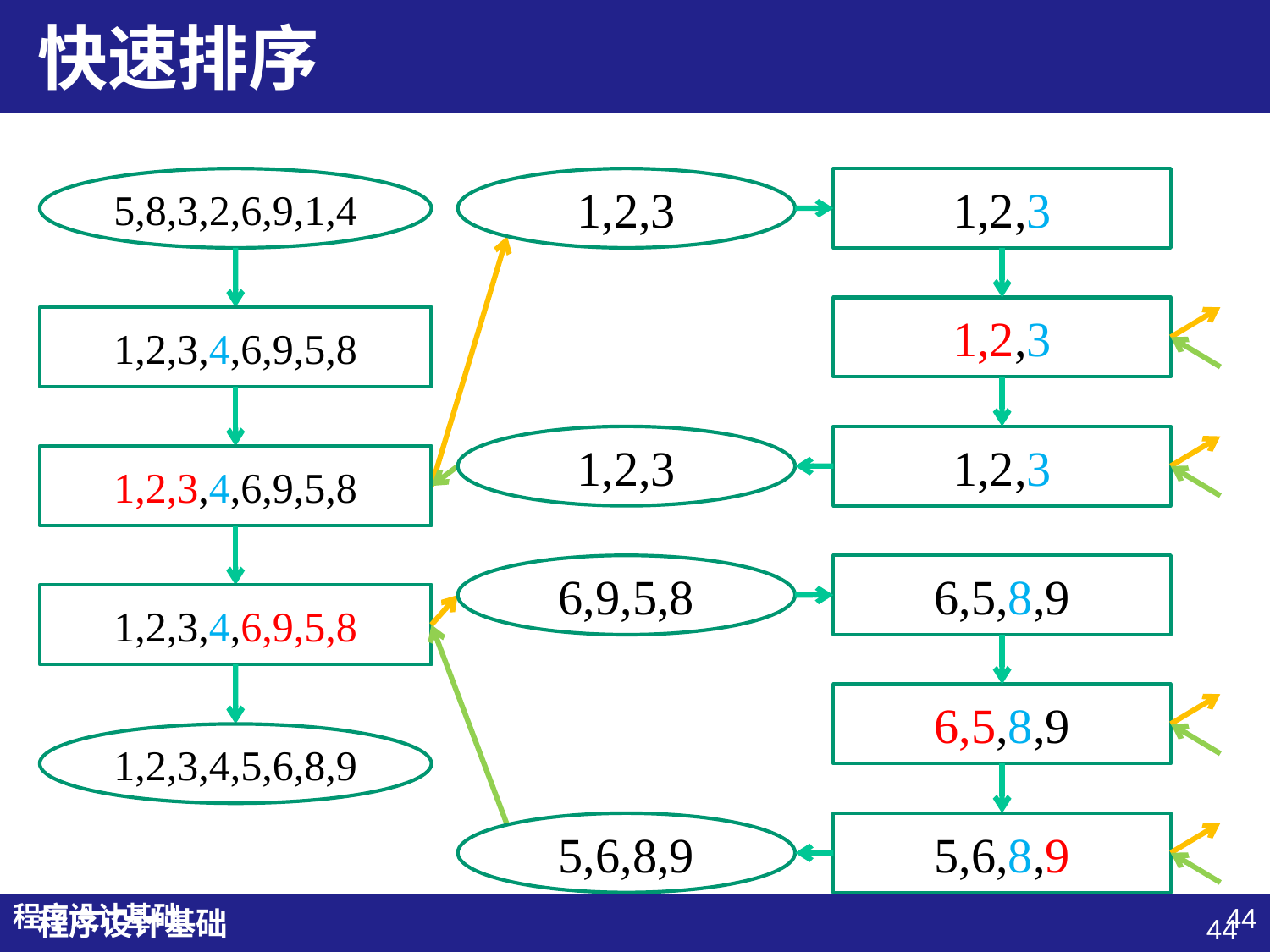

# 快速排序
5,8,3,2,6,9,1,4
1,2,3
1,2,3
1,2,3
1,2,3,4,6,9,5,8
1,2,3
1,2,3
1,2,3,4,6,9,5,8
6,9,5,8
6,5,8,9
1,2,3,4,6,9,5,8
6,5,8,9
1,2,3,4,5,6,8,9
5,6,8,9
5,6,8,9
程序设计基础
44